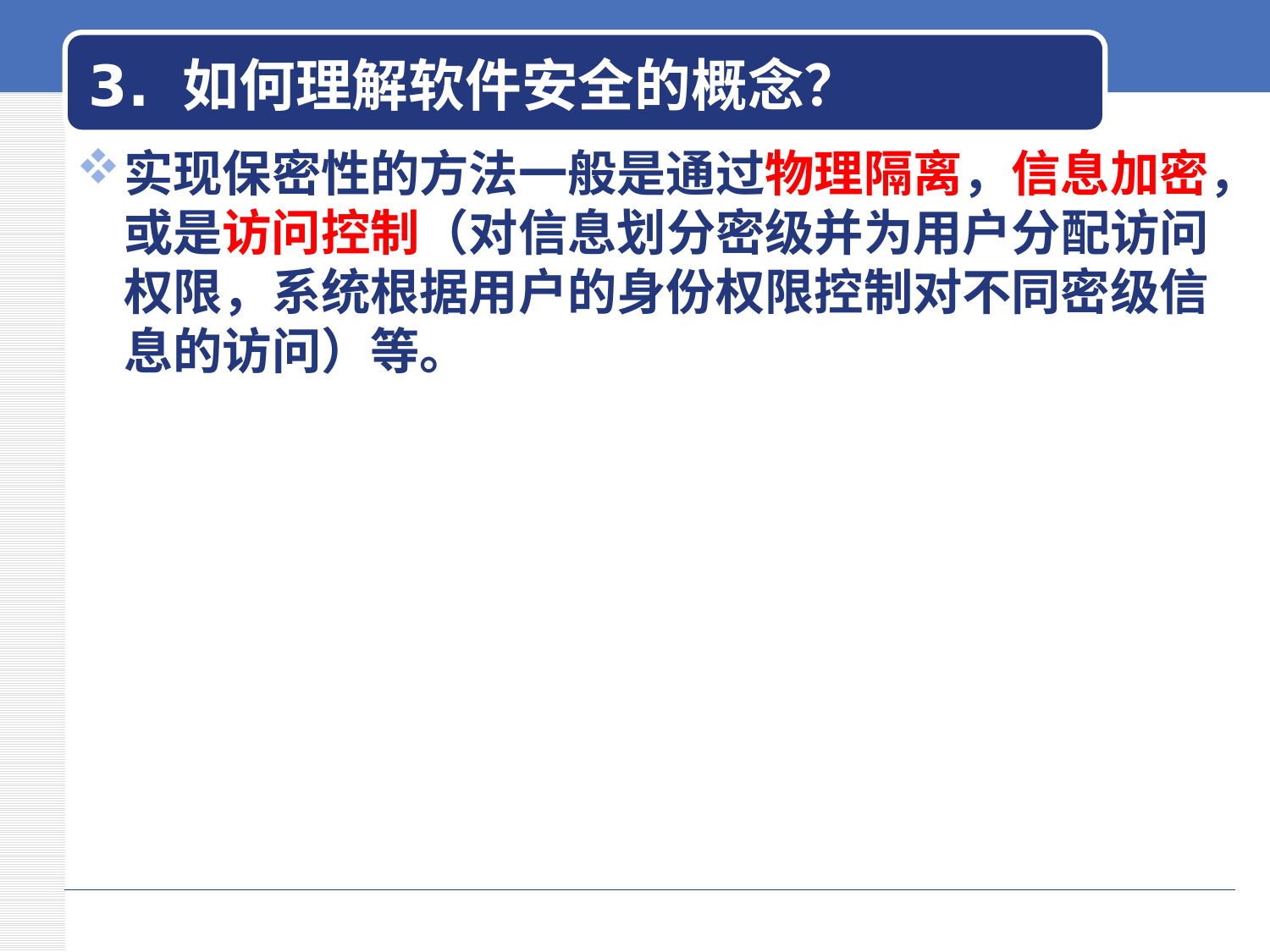

# 3. 如何理解软件安全的概念？
实现保密性的方法一般是通过物理隔离，信息加密，或是访问控制（对信息划分密级并为用户分配访问权限，系统根据用户的身份权限控制对不同密级信息的访问）等。